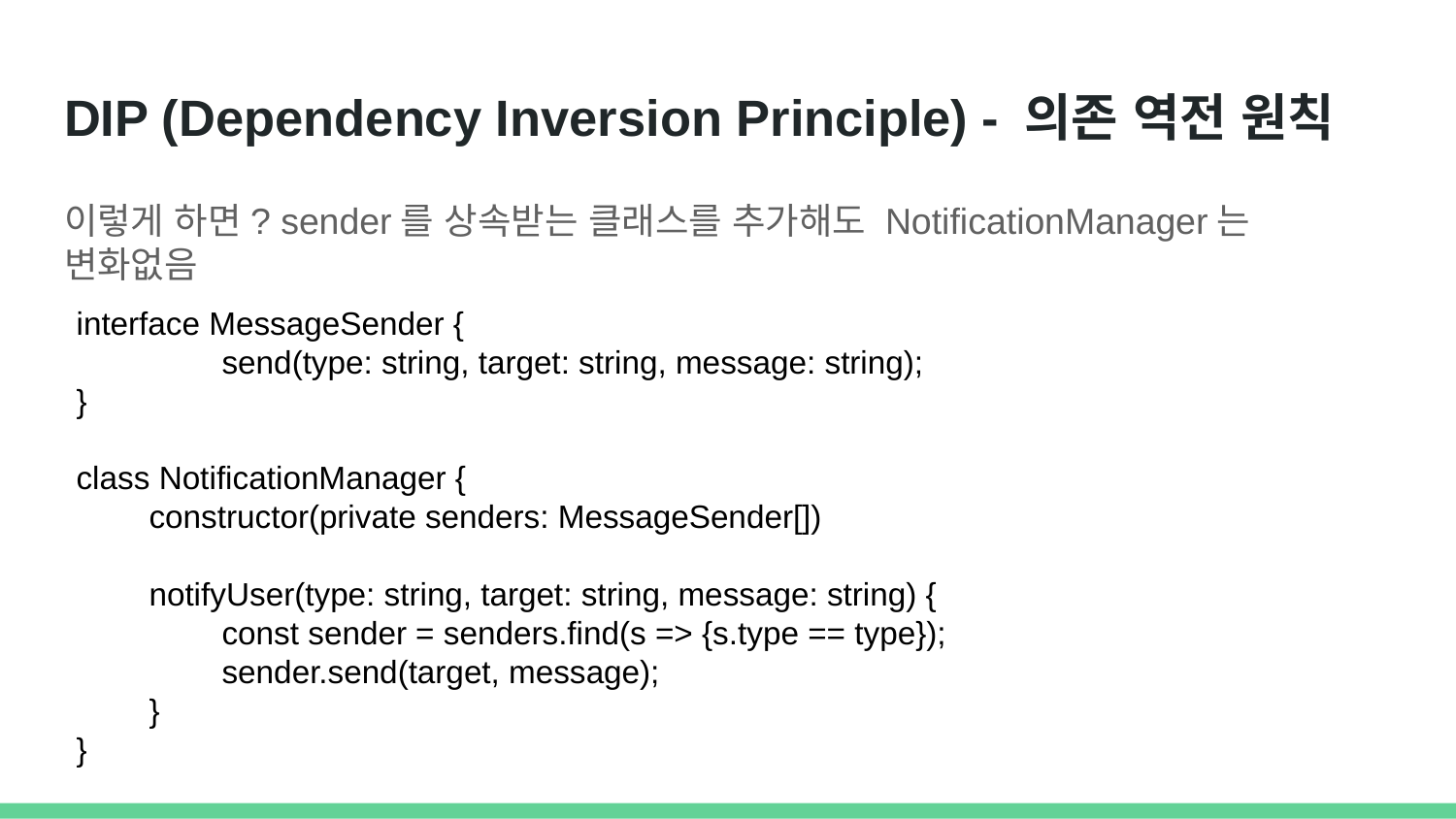

# DIP (Dependency Inversion Principle) - 의존 역전 원칙
이렇게 하면? sender를 상속받는 클래스를 추가해도 NotificationManager는 변화없음
interface MessageSender {
	send(type: string, target: string, message: string);
}

class NotificationManager {
constructor(private senders: MessageSender[])

notifyUser(type: string, target: string, message: string) {
const sender = senders.find(s => {s.type == type});
sender.send(target, message);
}
}